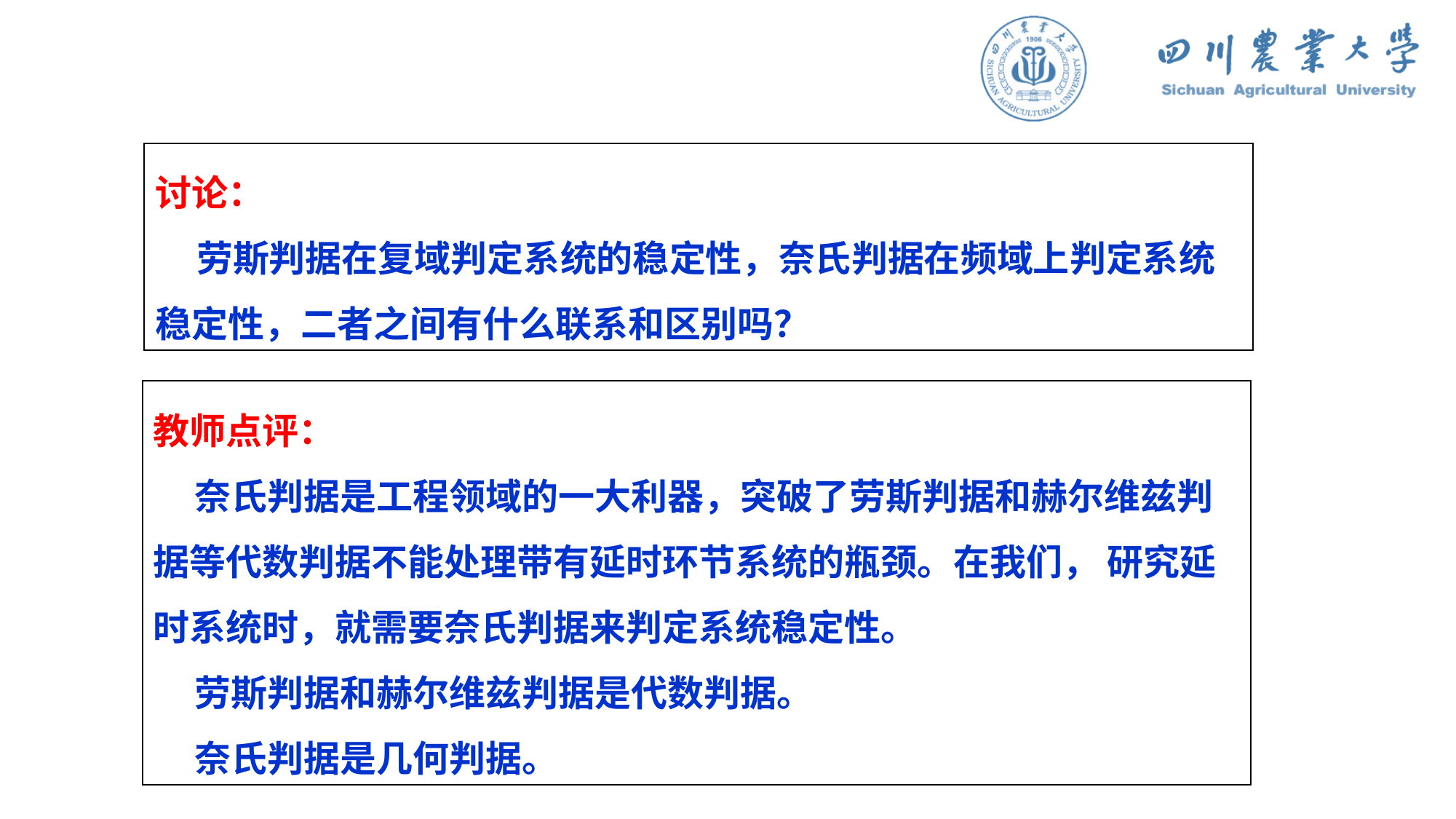

讨论：
    劳斯判据在复域判定系统的稳定性，奈氏判据在频域上判定系统稳定性，二者之间有什么联系和区别吗？

教师点评：
    奈氏判据是工程领域的一大利器，突破了劳斯判据和赫尔维兹判据等代数判据不能处理带有延时环节系统的瓶颈。在我们， 研究延时系统时，就需要奈氏判据来判定系统稳定性。
    劳斯判据和赫尔维兹判据是代数判据。
    奈氏判据是几何判据。